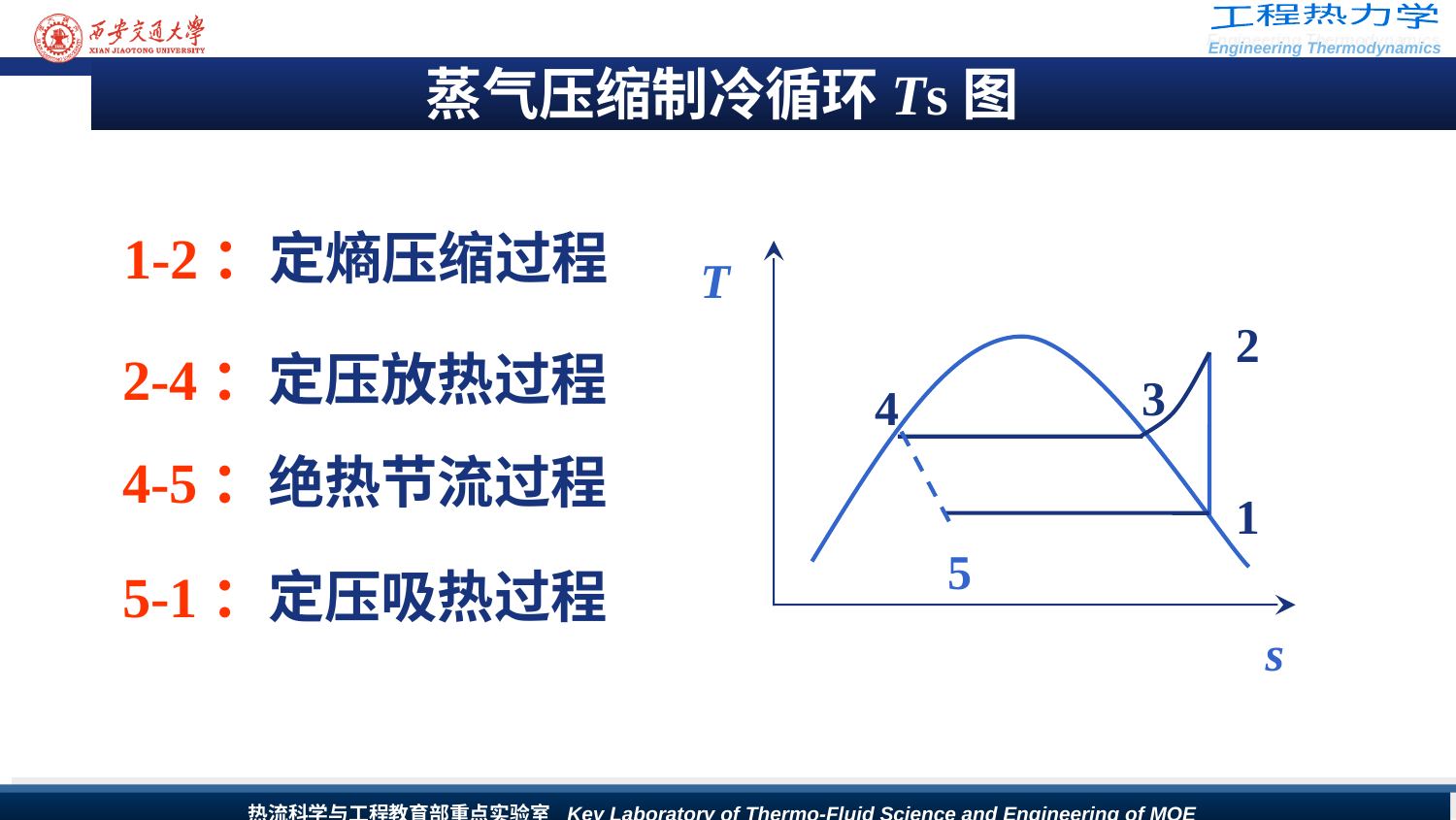

# 蒸气压缩制冷循环Ts图
1-2：定熵压缩过程

T
2

2-4：定压放热过程

3
4

4-5：绝热节流过程
1

5
5-1：定压吸热过程

s